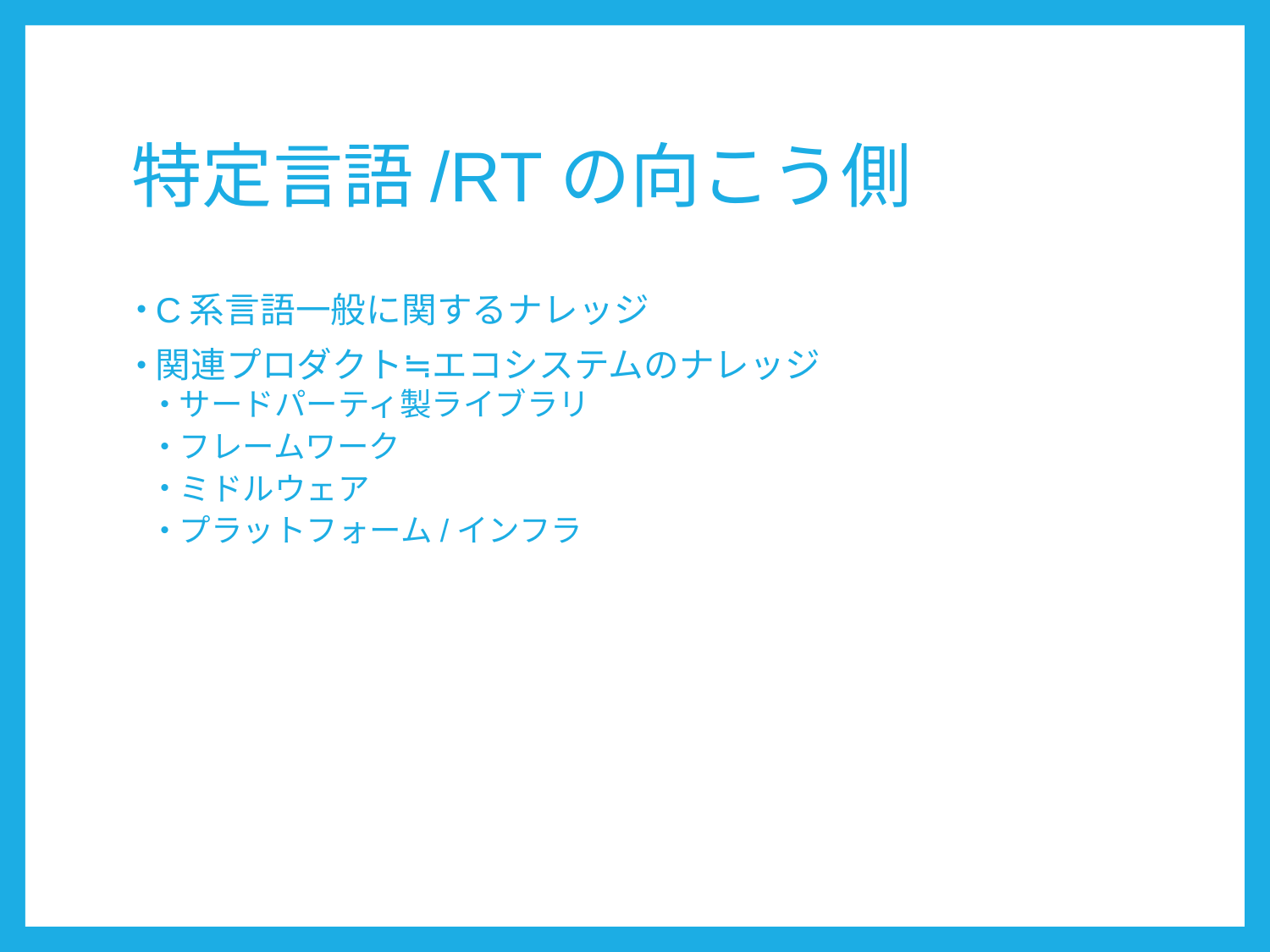

# 特定言語/RTの向こう側
C系言語一般に関するナレッジ
関連プロダクト≒エコシステムのナレッジ
サードパーティ製ライブラリ
フレームワーク
ミドルウェア
プラットフォーム/インフラ